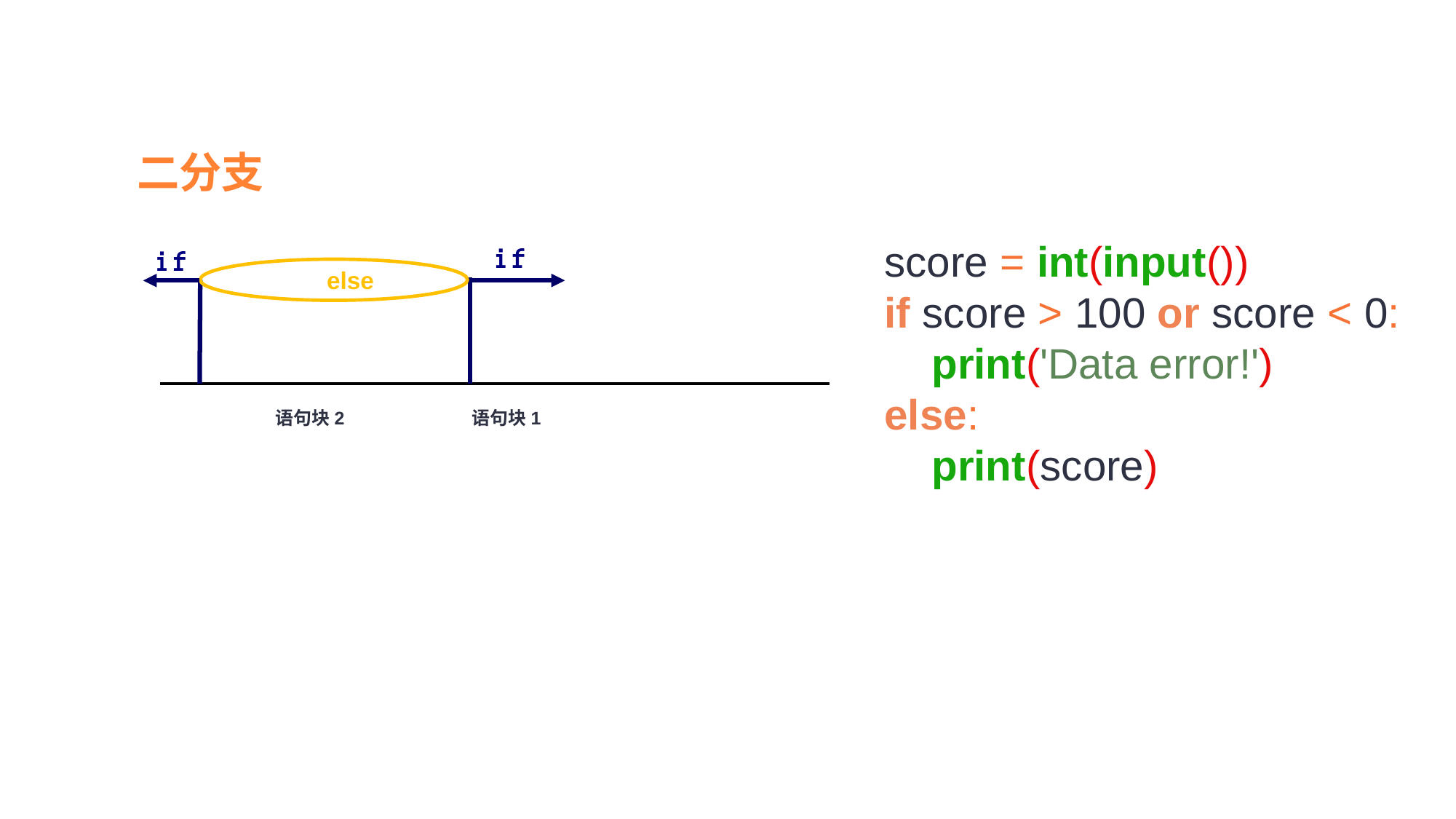

二分支
score = int(input())
if score > 100 or score < 0:
    print('Data error!')
else:
    print(score)
if
             else
语句块2
语句块1
if